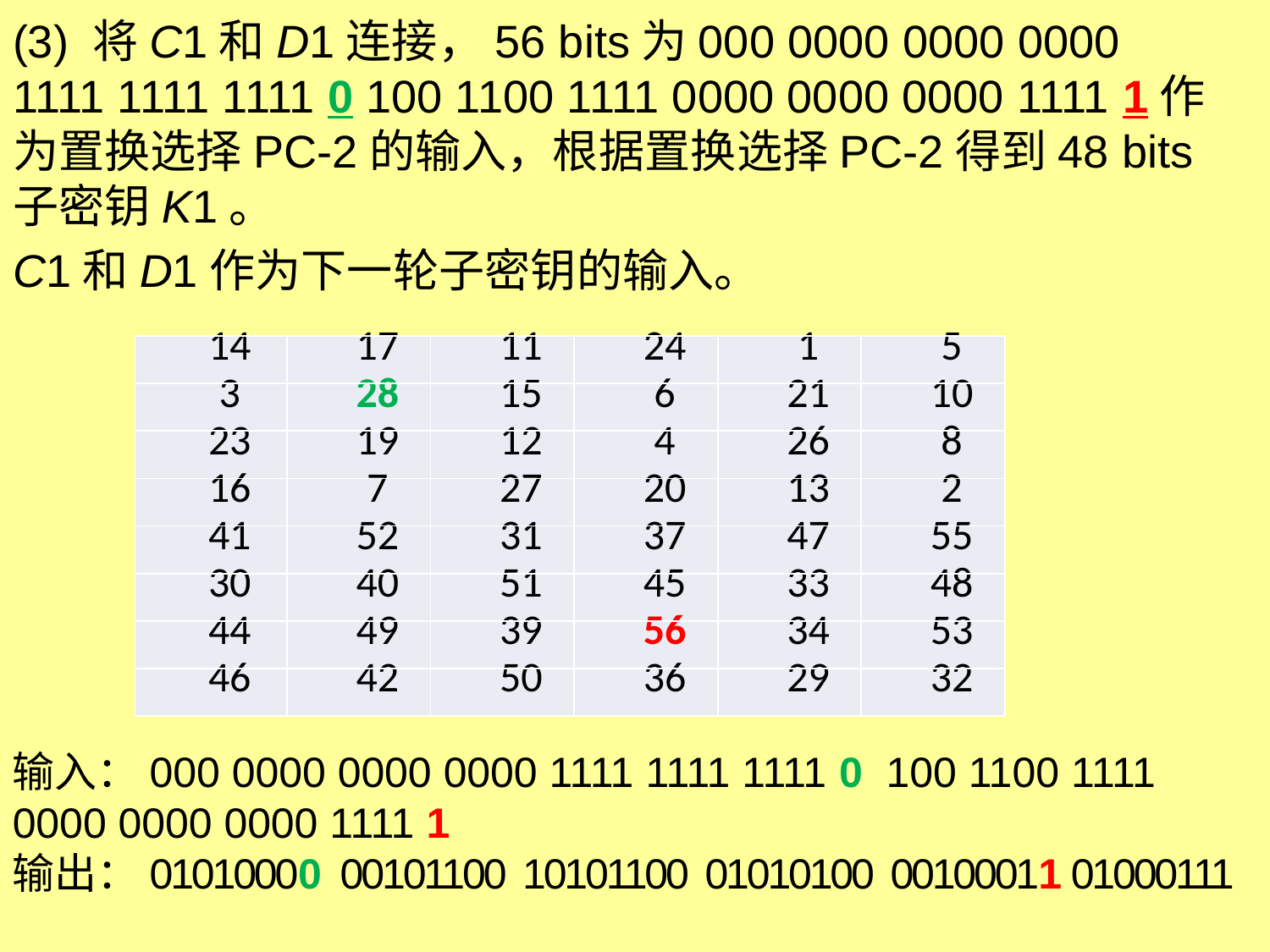

(3) 将C1和D1连接，56 bits为000 0000 0000 0000 1111 1111 1111 0 100 1100 1111 0000 0000 0000 1111 1作为置换选择PC-2的输入，根据置换选择PC-2得到48 bits子密钥K1。
C1和D1作为下一轮子密钥的输入。
| 14 | 17 | 11 | 24 | 1 | 5 |
| --- | --- | --- | --- | --- | --- |
| 3 | 28 | 15 | 6 | 21 | 10 |
| 23 | 19 | 12 | 4 | 26 | 8 |
| 16 | 7 | 27 | 20 | 13 | 2 |
| 41 | 52 | 31 | 37 | 47 | 55 |
| 30 | 40 | 51 | 45 | 33 | 48 |
| 44 | 49 | 39 | 56 | 34 | 53 |
| 46 | 42 | 50 | 36 | 29 | 32 |
输入：000 0000 0000 0000 1111 1111 1111 0  100 1100 1111 0000 0000 0000 1111 1
输出：01010000  00101100  10101100  01010100  00100011 01000111